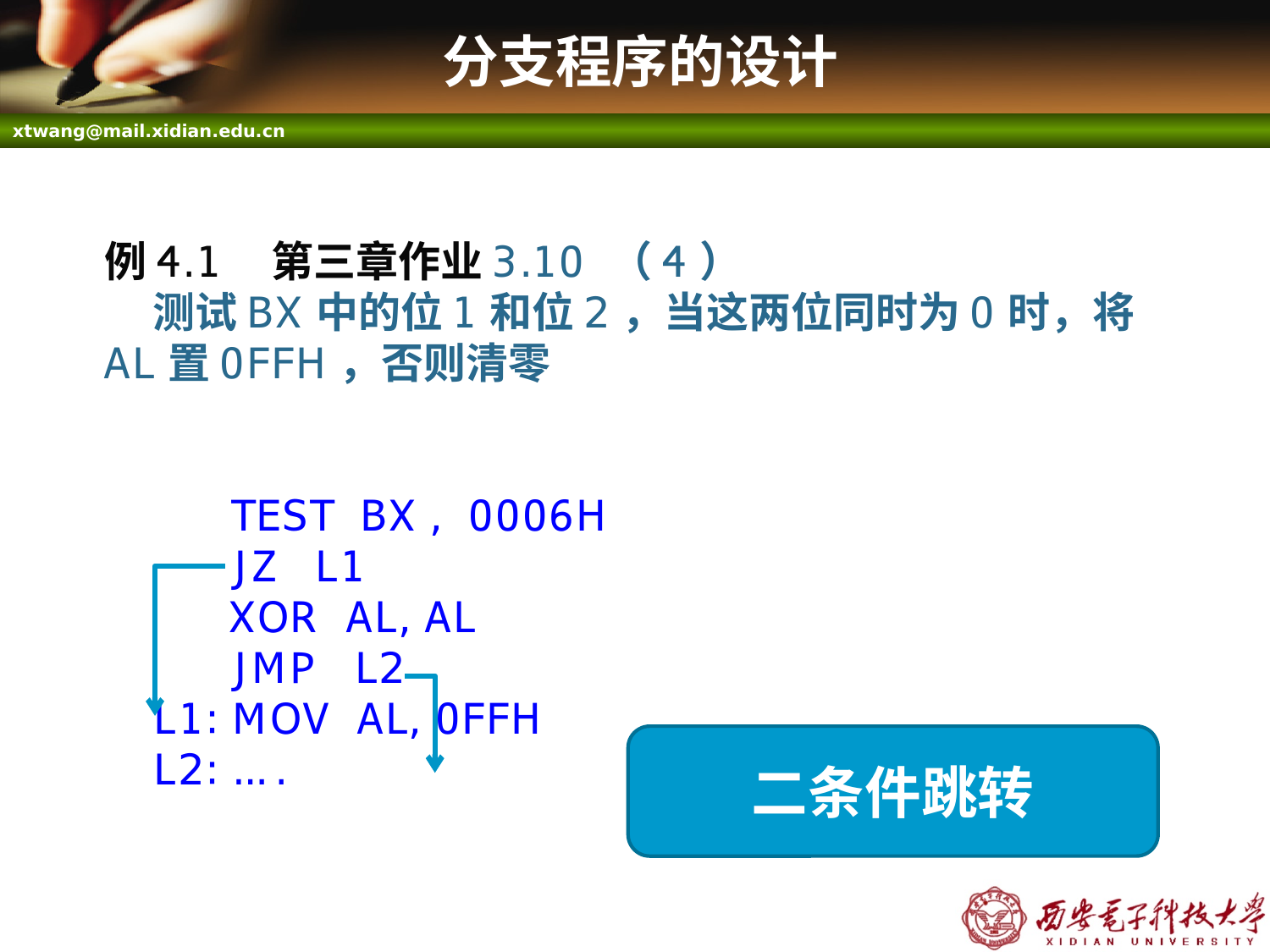

# 分支程序的设计
例4.1   第三章作业3.10 （4）
    测试BX中的位1和位2，当这两位同时为0时，将AL置0FFH，否则清零

	TEST  BX ,  0006H
	JZ   L1
          XOR  AL, AL
	JMP   L2
    L1: MOV  AL, 0FFH
    L2: ….

二条件跳转